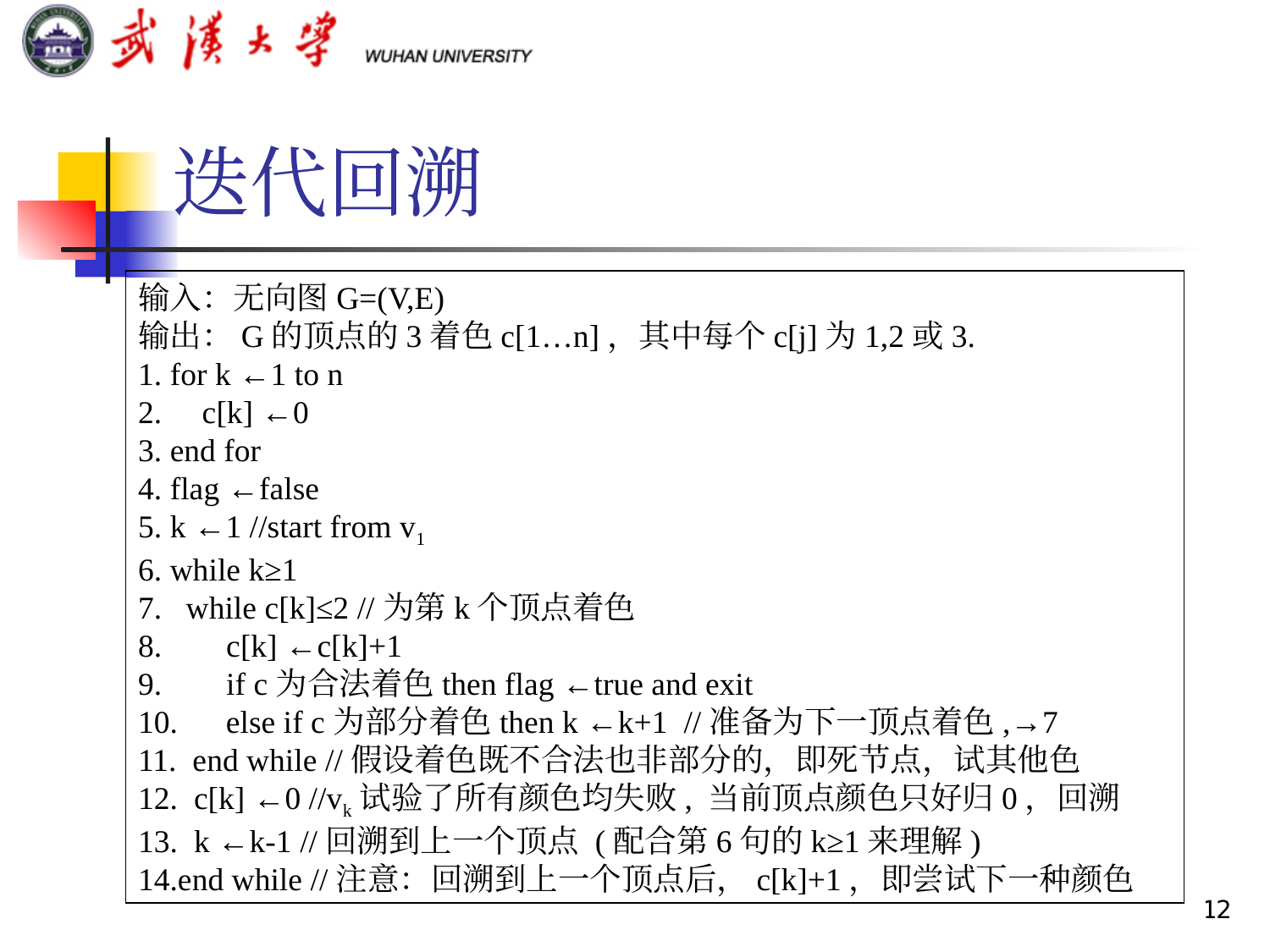

# 迭代回溯
输入：无向图G=(V,E)
输出：G的顶点的3着色c[1…n]，其中每个c[j]为1,2或3.
1. for k ←1 to n
2.     c[k] ←0
3. end for
4. flag ←false
5. k ←1 //start from v1
6. while k≥1
7.   while c[k]≤2 //为第k个顶点着色
8.        c[k] ←c[k]+1
9.        if c为合法着色then flag ←true and exit
10.      else if c为部分着色then k ←k+1  //准备为下一顶点着色,→7
11.  end while //假设着色既不合法也非部分的，即死节点，试其他色
12.  c[k] ←0 //vk试验了所有颜色均失败, 当前顶点颜色只好归0，回溯
13.  k ←k-1 //回溯到上一个顶点 (配合第6句的k≥1来理解)
14.end while //注意：回溯到上一个顶点后，c[k]+1，即尝试下一种颜色
12